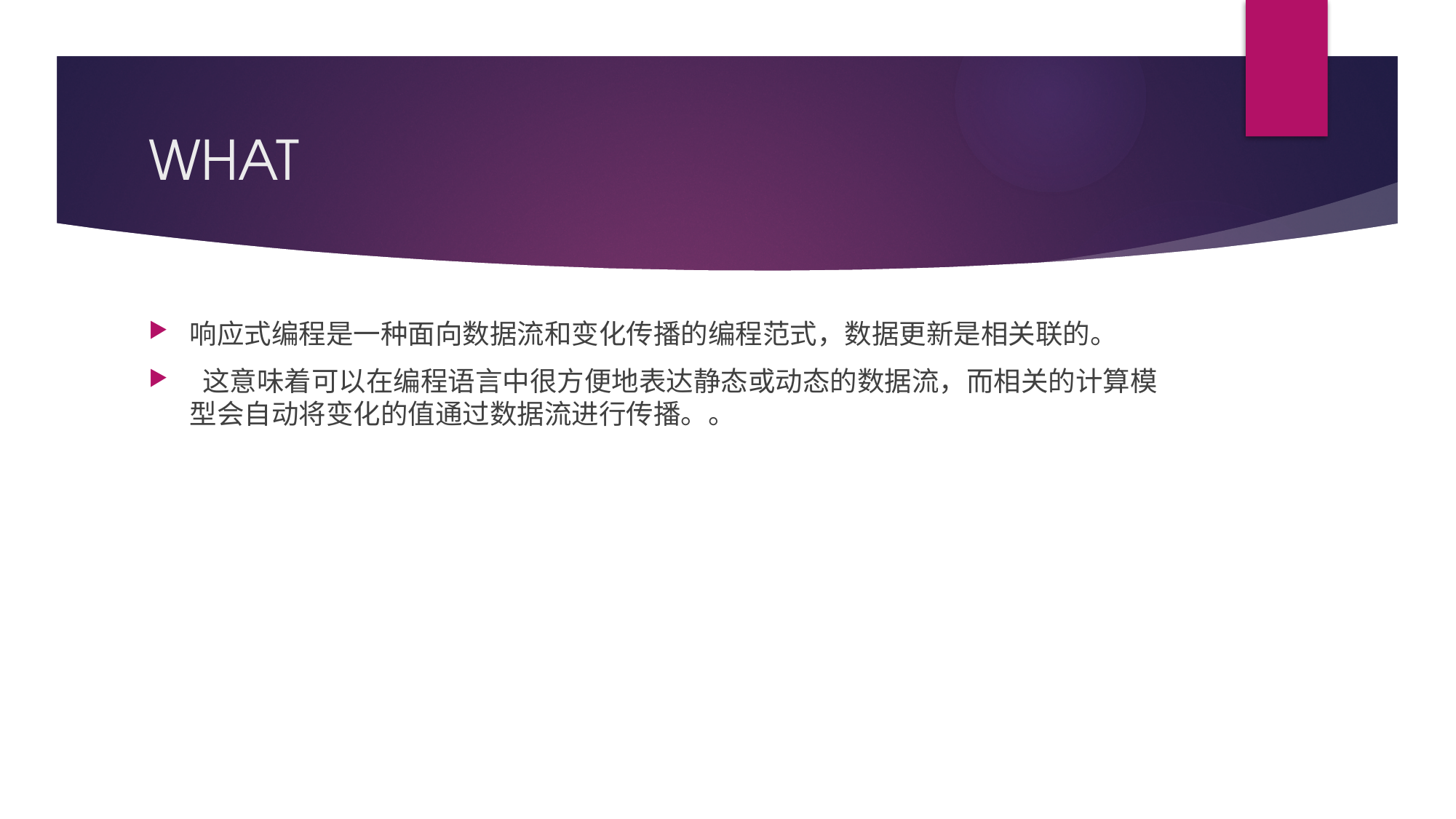

# WHAT
响应式编程是一种面向数据流和变化传播的编程范式，数据更新是相关联的。
 这意味着可以在编程语言中很方便地表达静态或动态的数据流，而相关的计算模型会自动将变化的值通过数据流进行传播。。